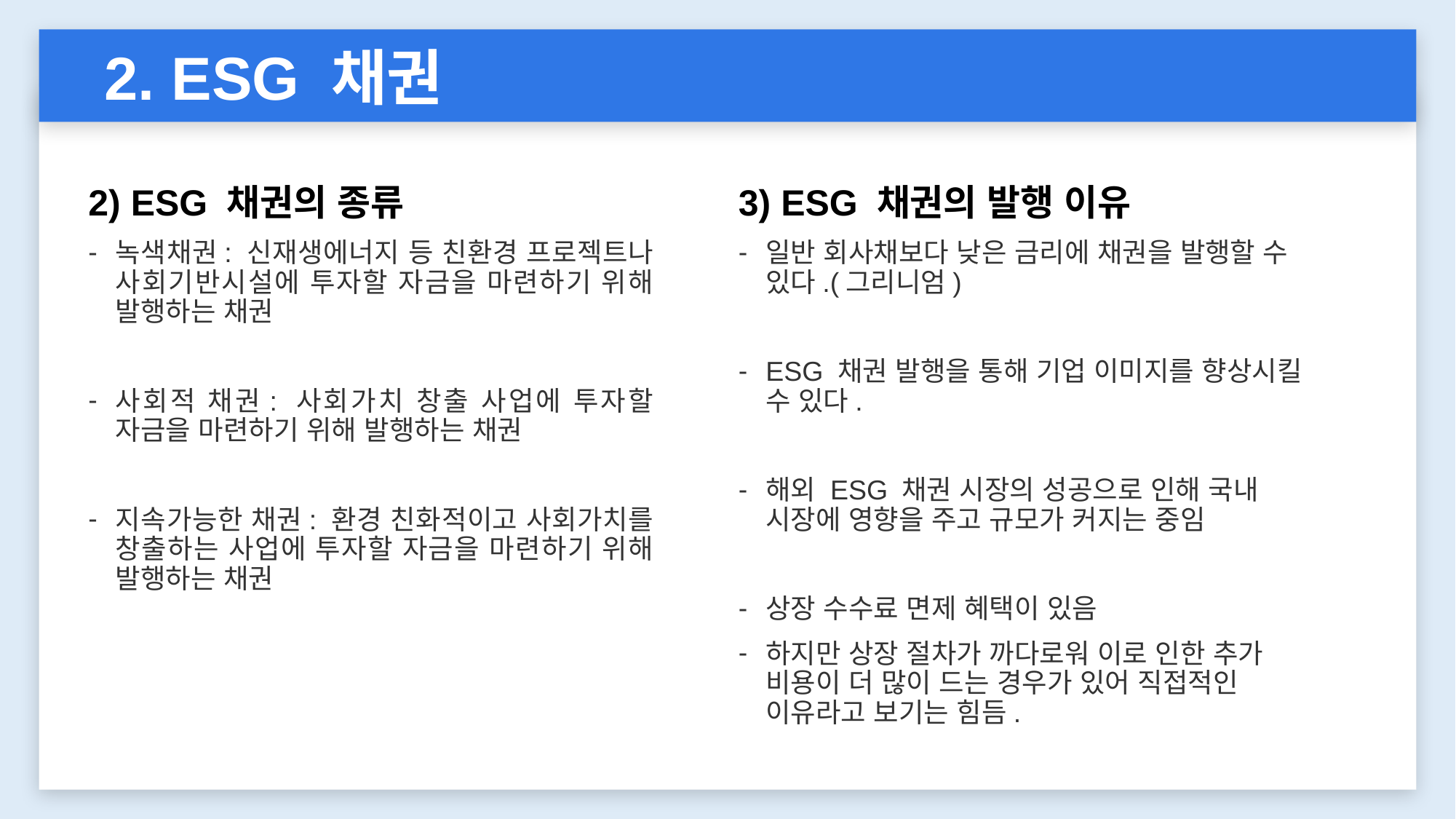

2. ESG 채권

3) ESG 채권의 발행 이유
일반 회사채보다 낮은 금리에 채권을 발행할 수 있다.(그리니엄)

ESG 채권 발행을 통해 기업 이미지를 향상시킬 수 있다.

해외 ESG 채권 시장의 성공으로 인해 국내 시장에 영향을 주고 규모가 커지는 중임

상장 수수료 면제 혜택이 있음
하지만 상장 절차가 까다로워 이로 인한 추가 비용이 더 많이 드는 경우가 있어 직접적인 이유라고 보기는 힘듬.

2) ESG 채권의 종류
녹색채권: 신재생에너지 등 친환경 프로젝트나 사회기반시설에 투자할 자금을 마련하기 위해 발행하는 채권

사회적 채권: 사회가치 창출 사업에 투자할 자금을 마련하기 위해 발행하는 채권

지속가능한 채권: 환경 친화적이고 사회가치를 창출하는 사업에 투자할 자금을 마련하기 위해 발행하는 채권